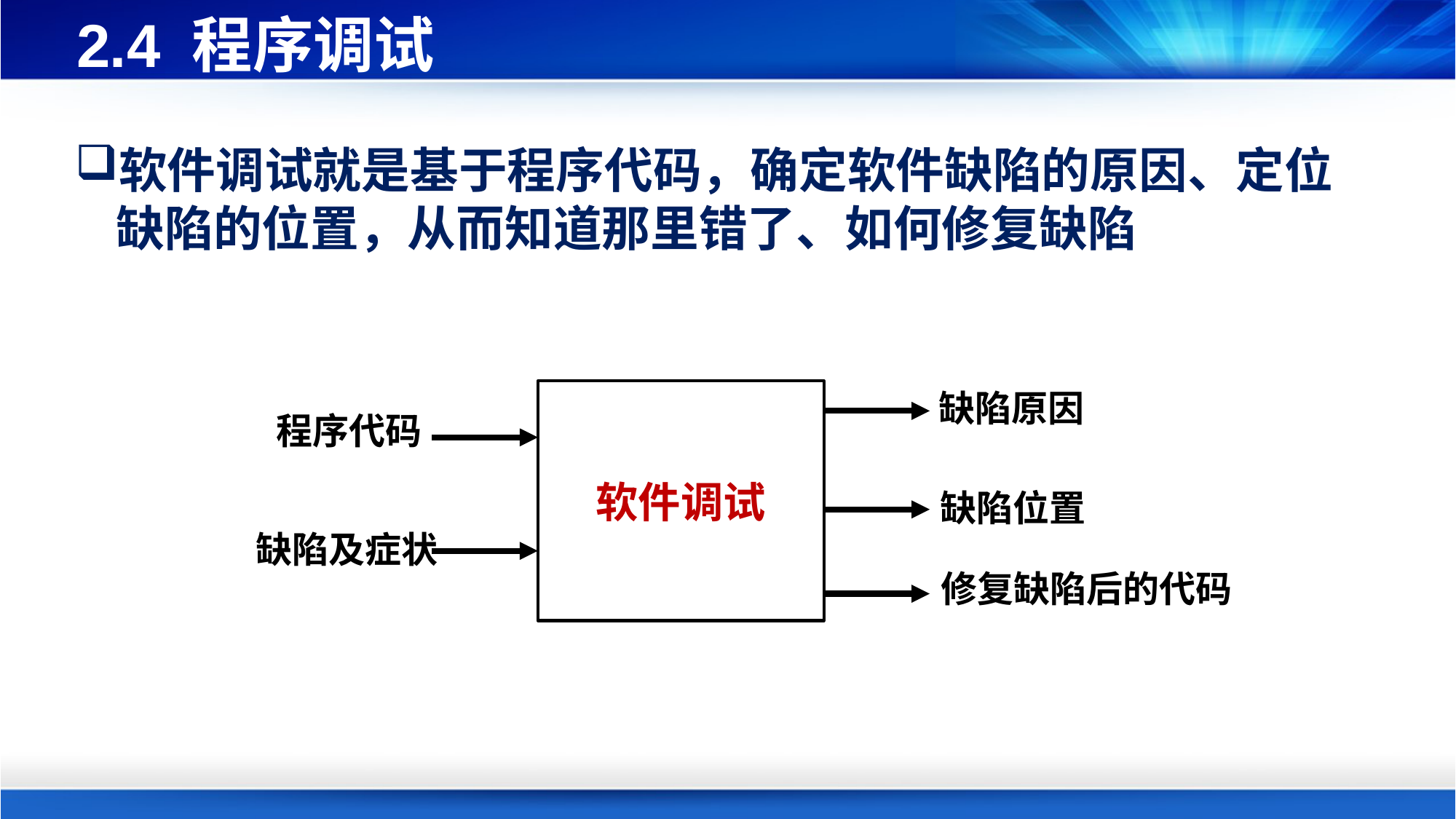

# 2.4 程序调试
软件调试就是基于程序代码，确定软件缺陷的原因、定位缺陷的位置，从而知道那里错了、如何修复缺陷

缺陷原因
软件调试
程序代码
缺陷位置
缺陷及症状
修复缺陷后的代码